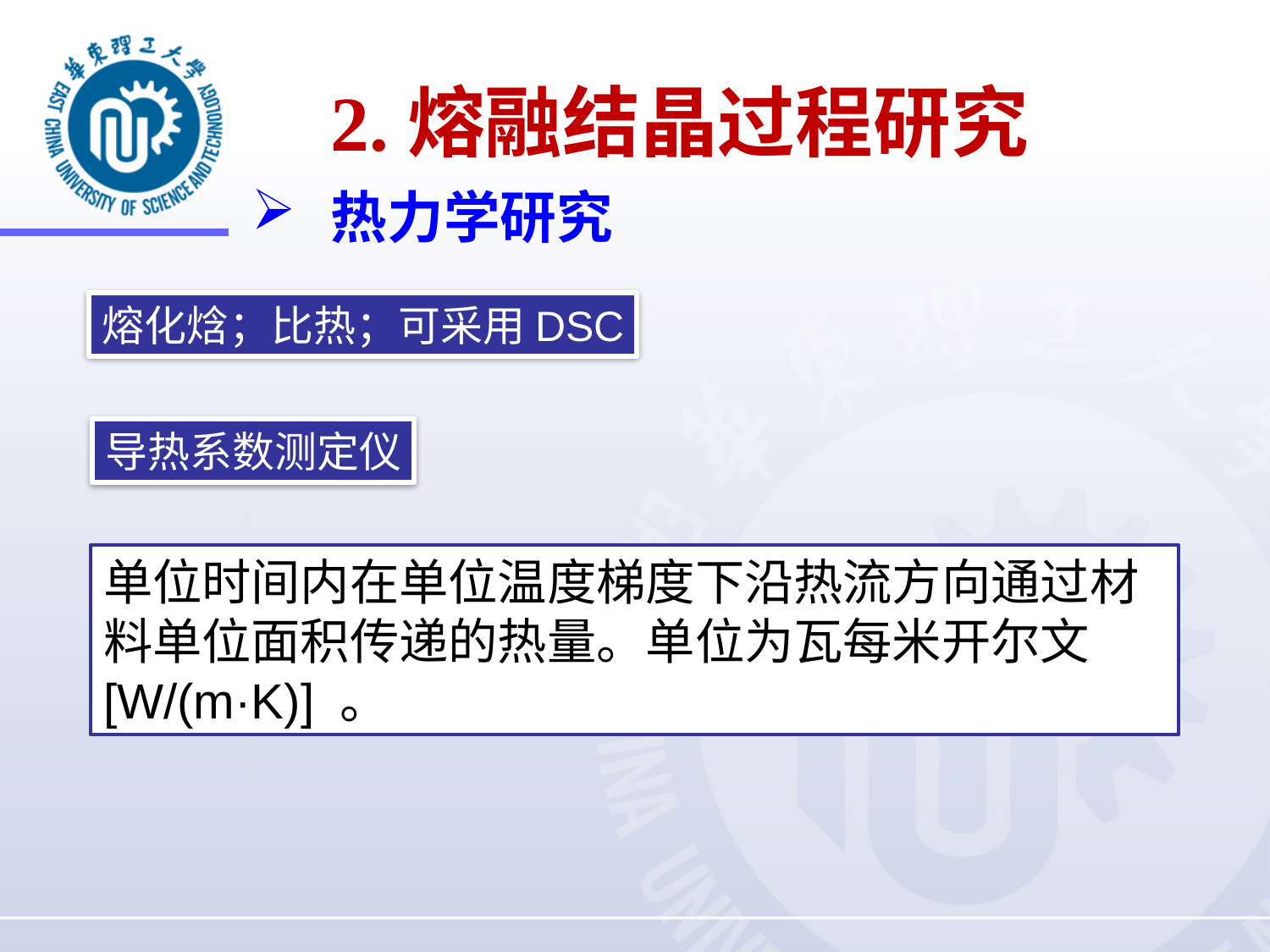

2.熔融结晶过程研究
热力学研究
熔化焓；比热；可采用DSC
导热系数测定仪
单位时间内在单位温度梯度下沿热流方向通过材料单位面积传递的热量。单位为瓦每米开尔文[W/(m·K)] 。